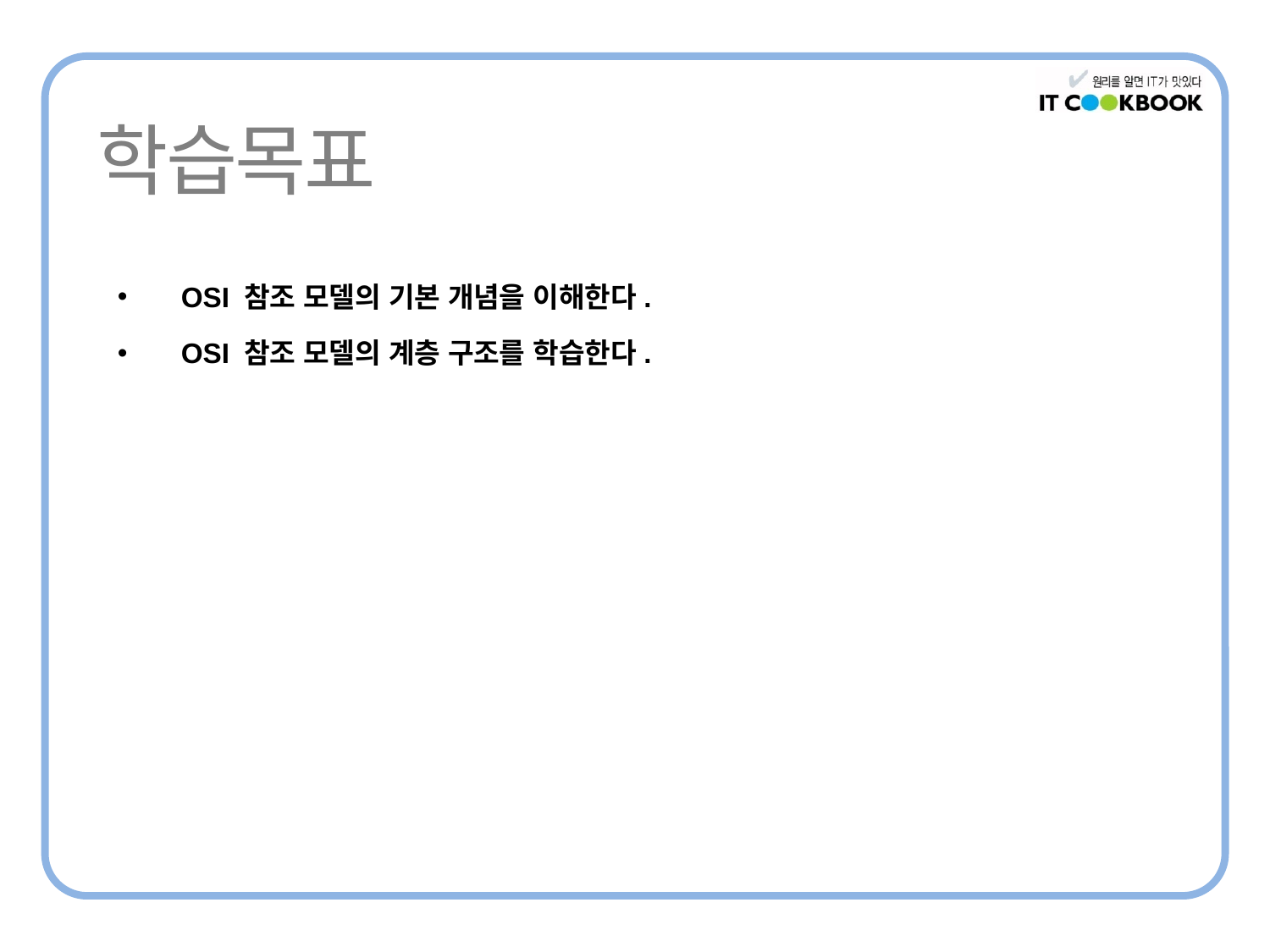

OSI 참조 모델의 기본 개념을 이해한다.
OSI 참조 모델의 계층 구조를 학습한다.